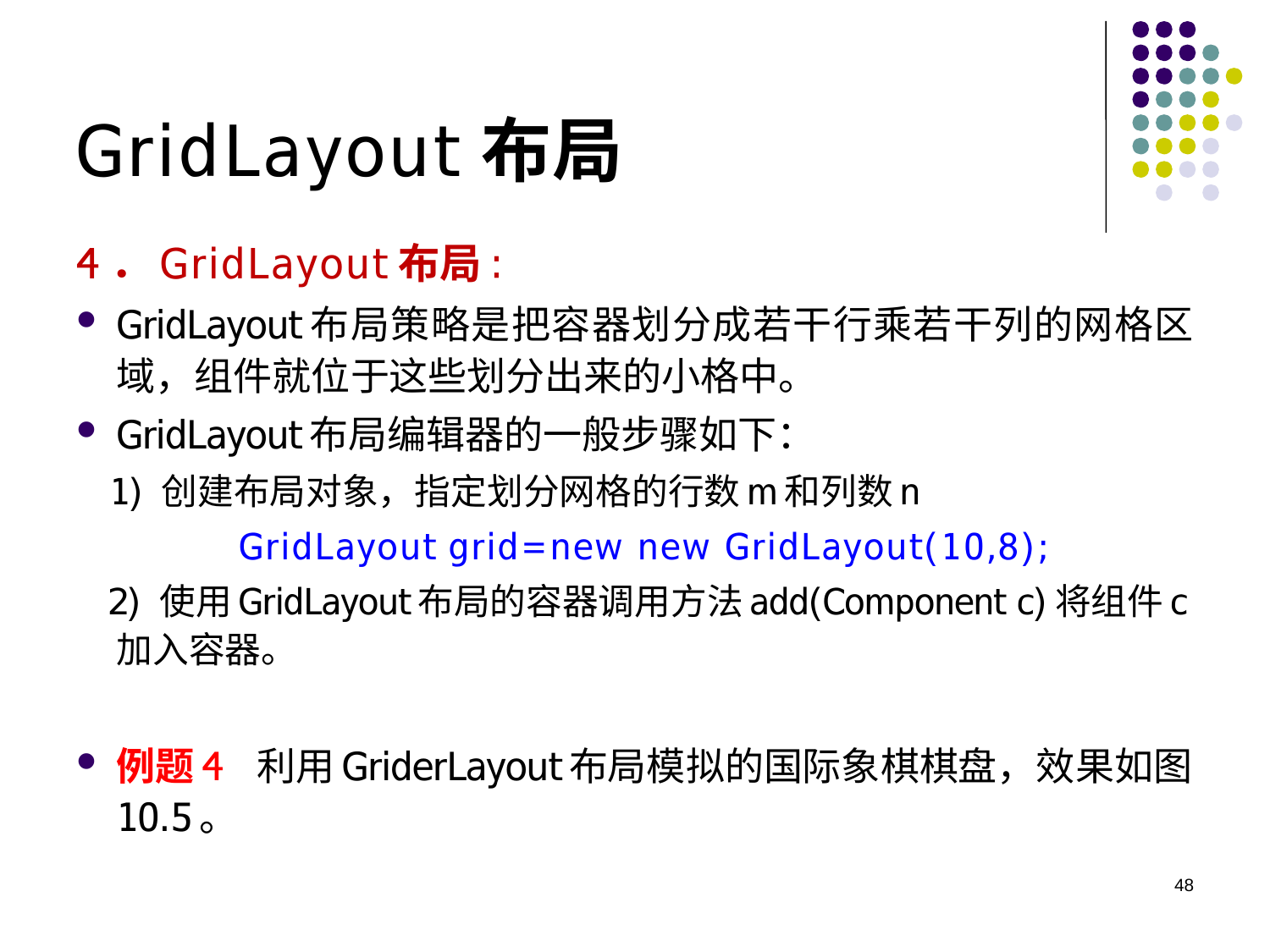

# GridLayout布局
4．GridLayout布局:
GridLayout布局策略是把容器划分成若干行乘若干列的网格区域，组件就位于这些划分出来的小格中。
GridLayout布局编辑器的一般步骤如下：
   1) 创建布局对象，指定划分网格的行数m和列数n
   GridLayout grid=new new GridLayout(10,8);
   2) 使用GridLayout布局的容器调用方法add(Component c)将组件c加入容器。

例题4  利用GriderLayout布局模拟的国际象棋棋盘，效果如图10.5。
48